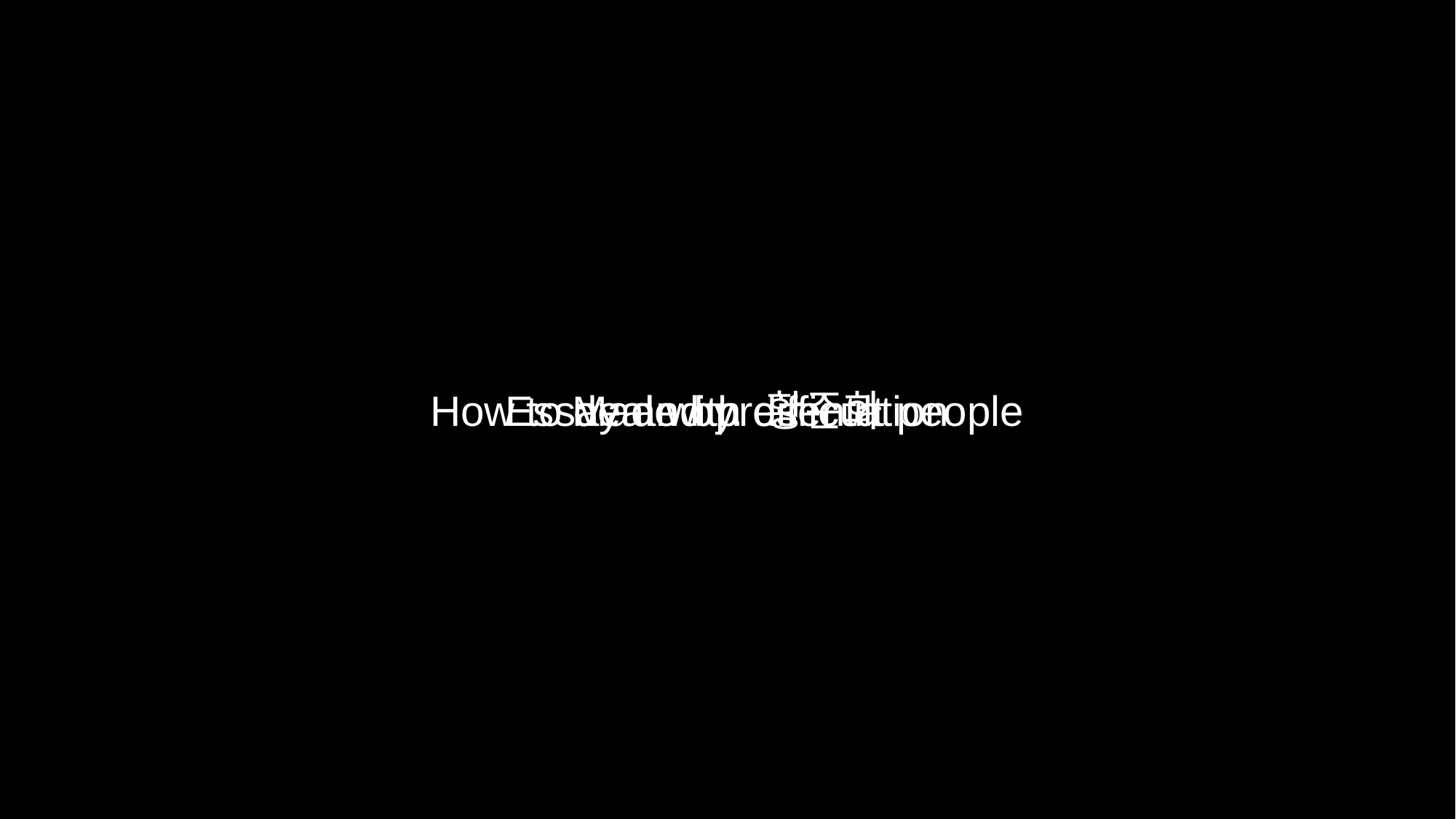

How to deal with difficult people
Essay and presentation
Made by. 황준화
D
E
G